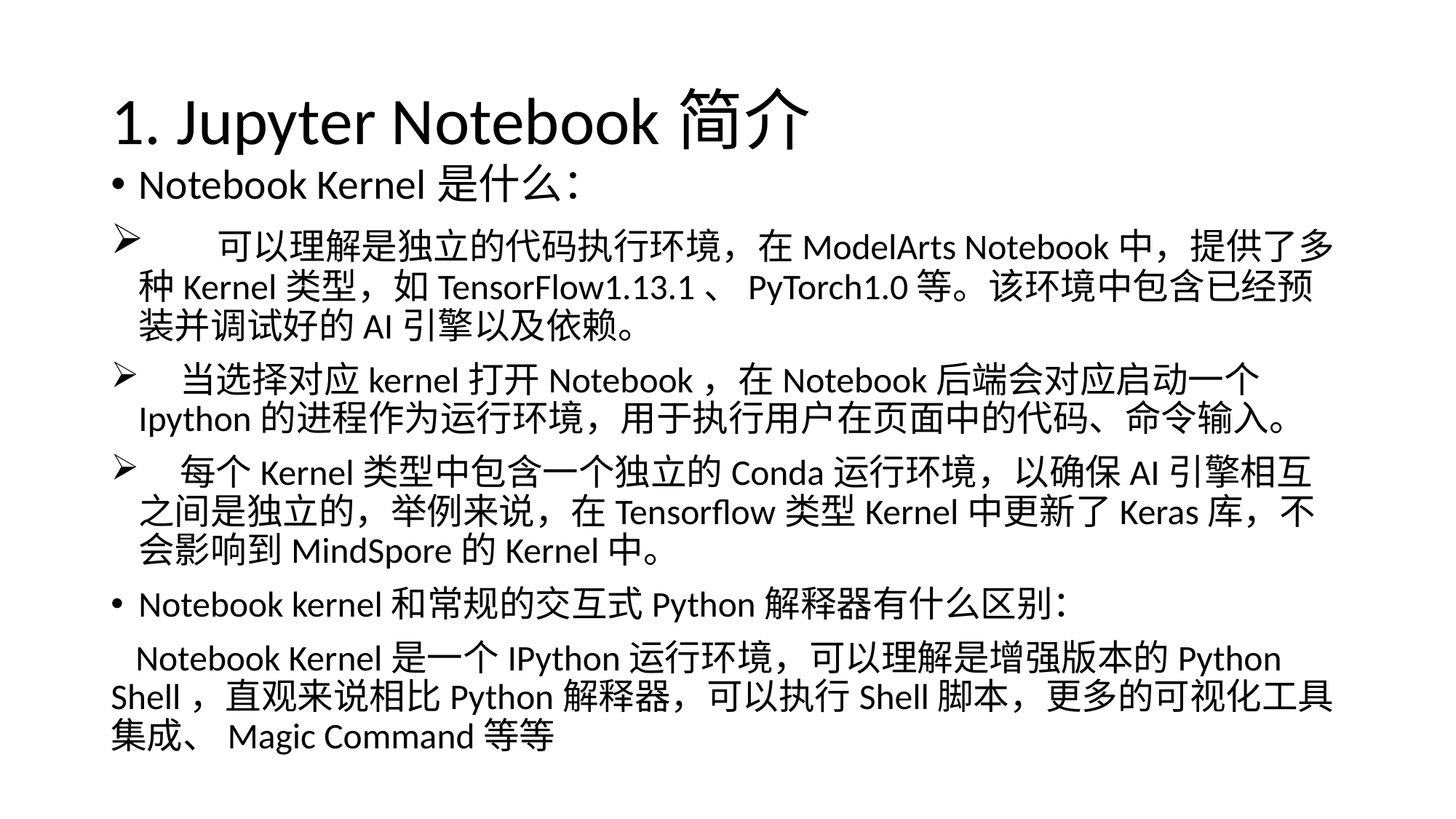

# 1. Jupyter Notebook简介
Notebook Kernel是什么：
       可以理解是独立的代码执行环境，在ModelArts Notebook中，提供了多种Kernel类型，如TensorFlow1.13.1、PyTorch1.0等。该环境中包含已经预装并调试好的AI引擎以及依赖。
    当选择对应kernel打开Notebook，在Notebook后端会对应启动一个Ipython的进程作为运行环境，用于执行用户在页面中的代码、命令输入。
    每个Kernel类型中包含一个独立的Conda运行环境，以确保AI引擎相互之间是独立的，举例来说，在Tensorflow类型Kernel中更新了Keras库，不会影响到MindSpore的Kernel中。
Notebook kernel和常规的交互式Python解释器有什么区别：
   Notebook Kernel是一个IPython运行环境，可以理解是增强版本的Python Shell，直观来说相比Python解释器，可以执行Shell脚本，更多的可视化工具集成、Magic Command等等